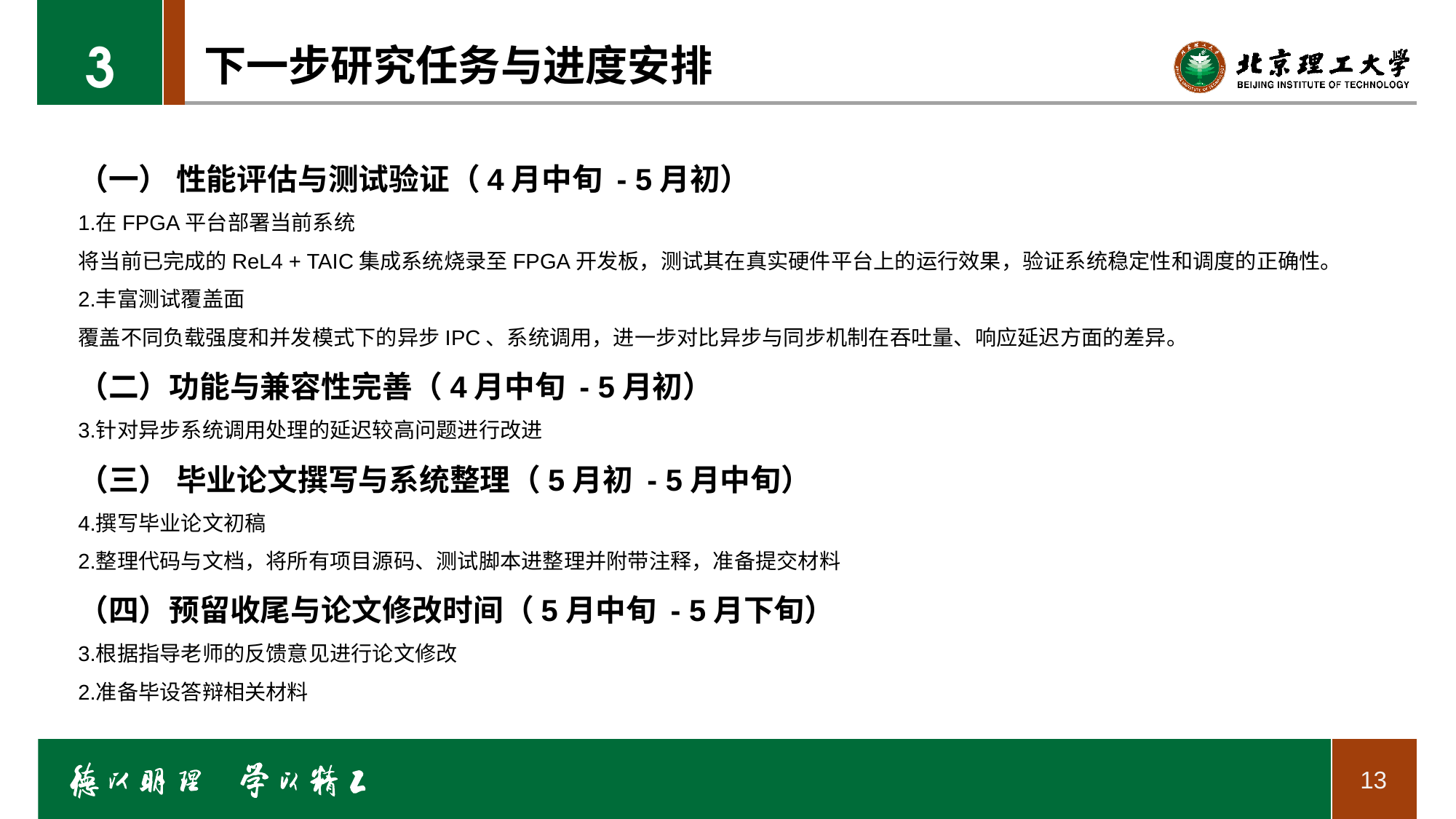

# 下一步研究任务与进度安排
3
（一） 性能评估与测试验证（4月中旬 - 5月初）
在FPGA平台部署当前系统
将当前已完成的ReL4 + TAIC集成系统烧录至FPGA开发板，测试其在真实硬件平台上的运行效果，验证系统稳定性和调度的正确性。
丰富测试覆盖面
覆盖不同负载强度和并发模式下的异步IPC、系统调用，进一步对比异步与同步机制在吞吐量、响应延迟方面的差异。
（二）功能与兼容性完善（4月中旬 - 5月初）
针对异步系统调用处理的延迟较高问题进行改进
（三） 毕业论文撰写与系统整理（5月初 - 5月中旬）
撰写毕业论文初稿
整理代码与文档，将所有项目源码、测试脚本进整理并附带注释，准备提交材料
（四）预留收尾与论文修改时间（5月中旬 - 5月下旬）
根据指导老师的反馈意见进行论文修改
准备毕设答辩相关材料